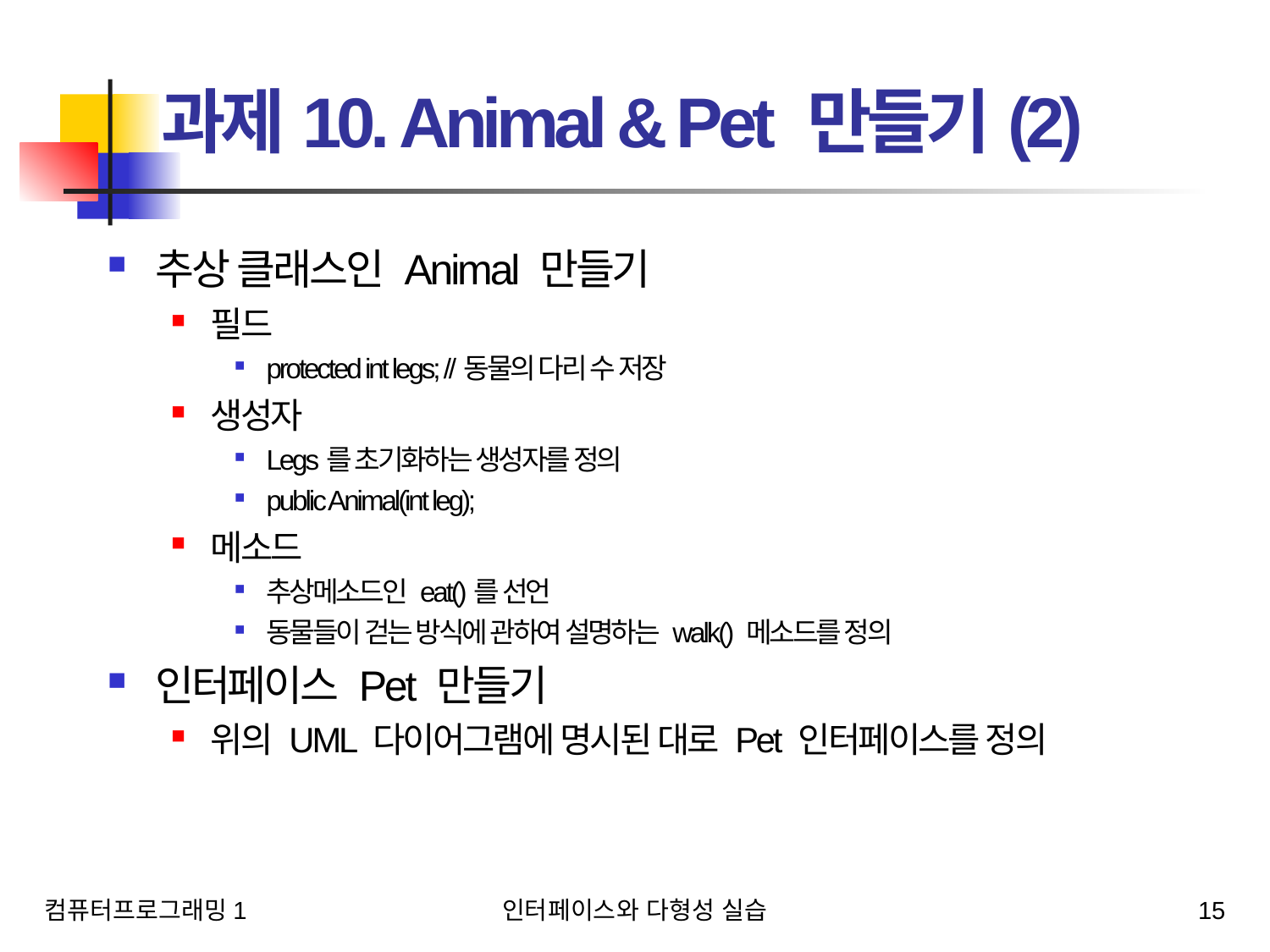

# 과제10. Animal & Pet 만들기(2)
추상 클래스인 Animal 만들기
필드
protected int legs; //동물의 다리 수 저장
생성자
Legs를 초기화하는 생성자를 정의
public Animal(int leg);
메소드
추상메소드인 eat()를 선언
동물들이 걷는 방식에 관하여 설명하는 walk() 메소드를 정의
인터페이스 Pet 만들기
위의 UML 다이어그램에 명시된 대로 Pet 인터페이스를 정의
컴퓨터프로그래밍1
인터페이스와 다형성 실습
15